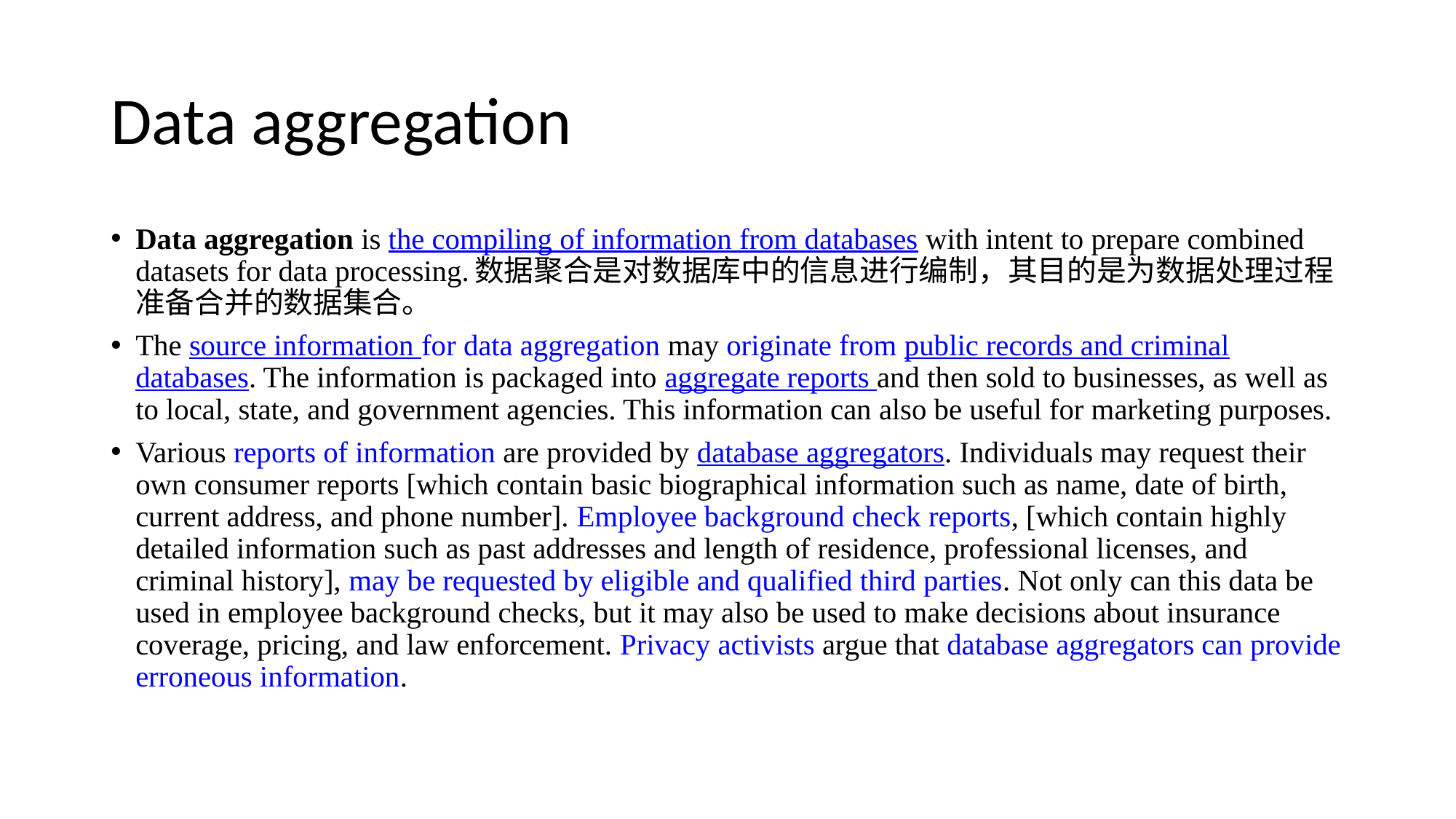

# Data aggregation
Data aggregation is the compiling of information from databases with intent to prepare combined datasets for data processing.数据聚合是对数据库中的信息进行编制，其目的是为数据处理过程准备合并的数据集合。
The source information for data aggregation may originate from public records and criminal databases. The information is packaged into aggregate reports and then sold to businesses, as well as to local, state, and government agencies. This information can also be useful for marketing purposes.
Various reports of information are provided by database aggregators. Individuals may request their own consumer reports [which contain basic biographical information such as name, date of birth, current address, and phone number]. Employee background check reports, [which contain highly detailed information such as past addresses and length of residence, professional licenses, and criminal history], may be requested by eligible and qualified third parties. Not only can this data be used in employee background checks, but it may also be used to make decisions about insurance coverage, pricing, and law enforcement. Privacy activists argue that database aggregators can provide erroneous information.